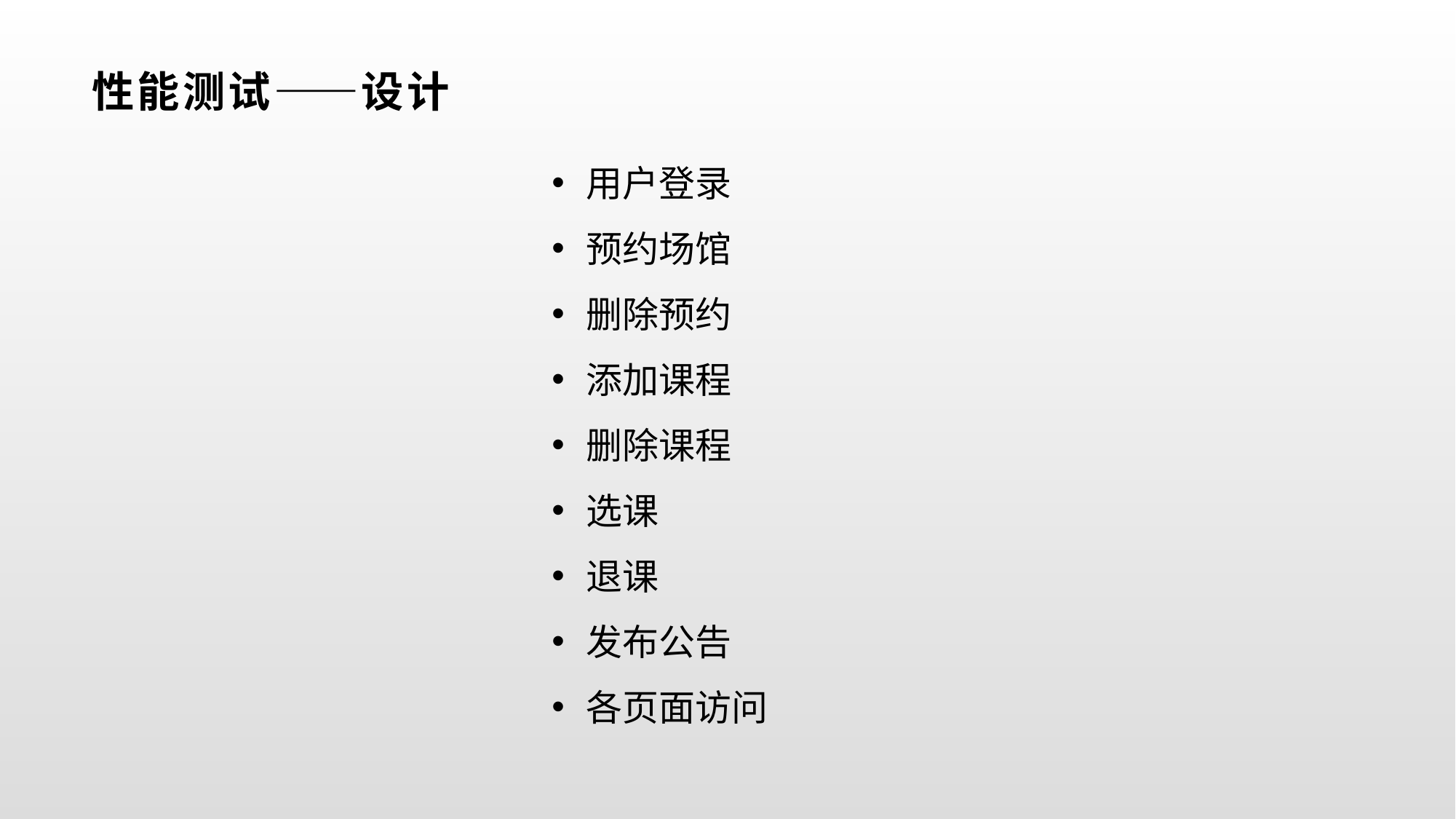

# 性能测试——设计
用户登录
预约场馆
删除预约
添加课程
删除课程
选课
退课
发布公告
各页面访问